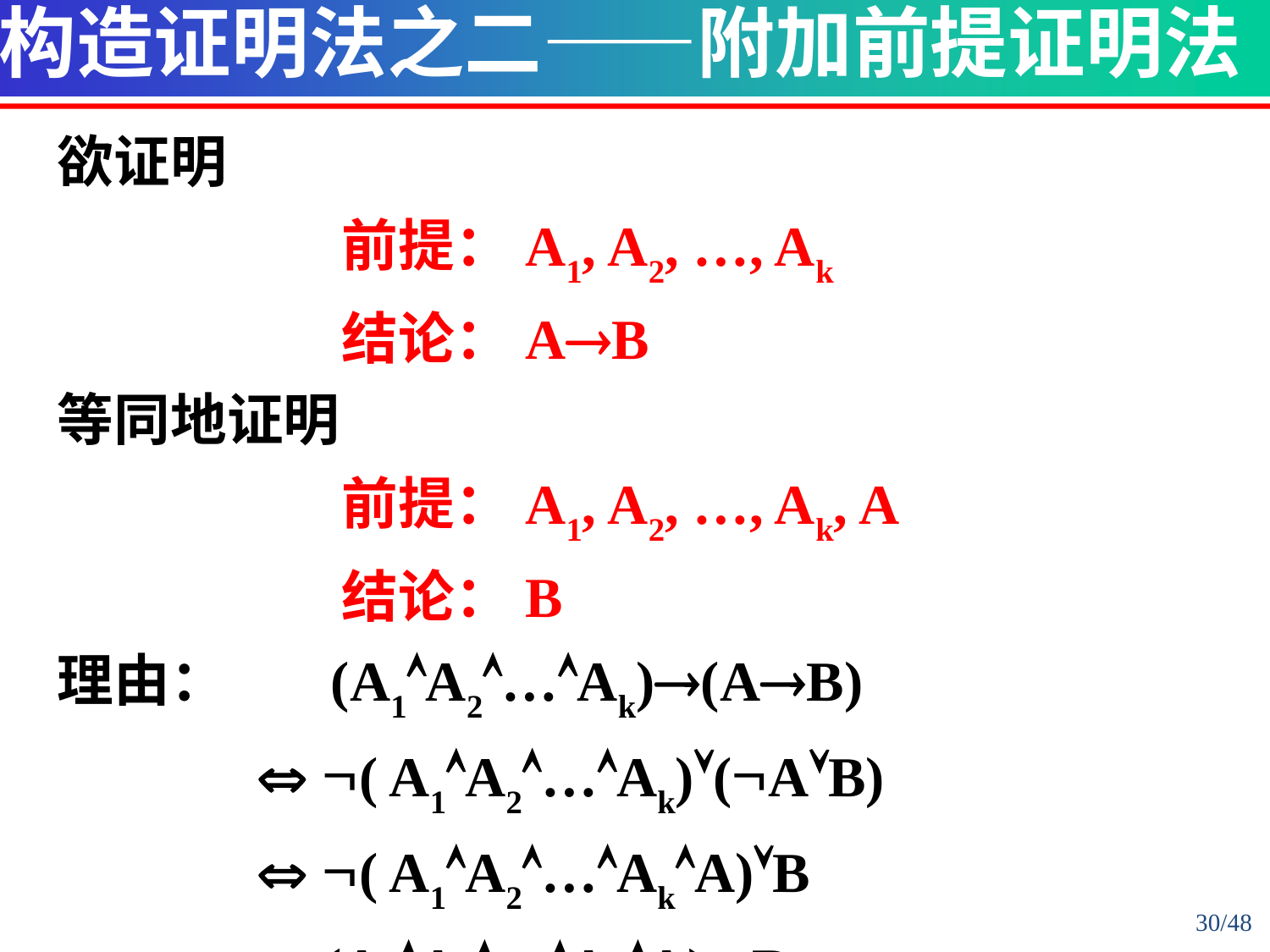

构造证明法之二——附加前提证明法
欲证明
                     前提：A1, A2, …, Ak
                     结论：A→B
等同地证明
                     前提：A1, A2, …, Ak, A
                     结论：B
理由：       (A1∧A2∧…∧Ak)→(A→B)
              ⇔ ¬( A1∧A2∧…∧Ak)∨(¬A∨B)
              ⇔ ¬( A1∧A2∧…∧Ak∧A)∨B
              ⇔ (A1∧A2∧…∧Ak∧A)→B
30/48